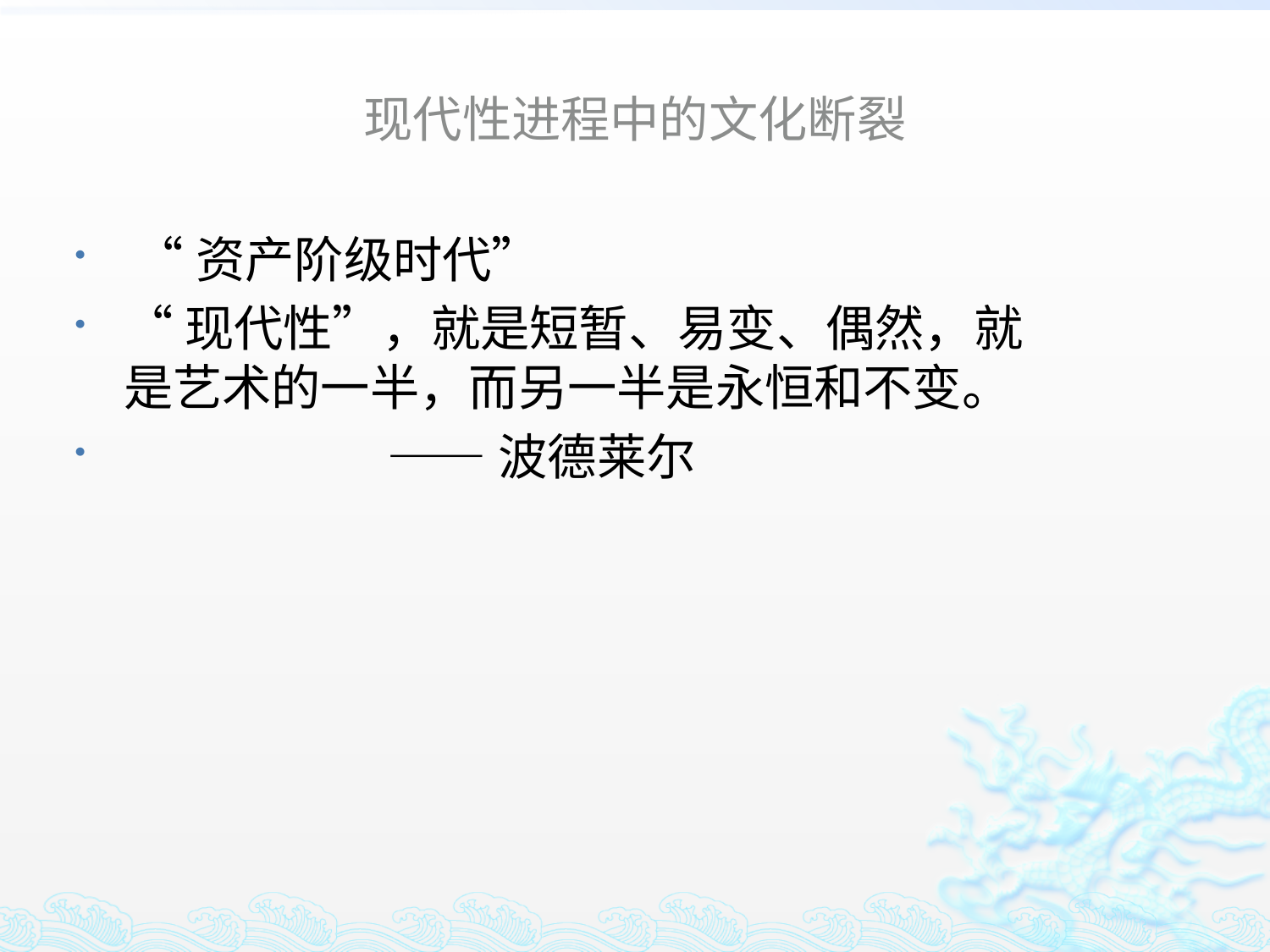

# 现代性进程中的文化断裂
 “资产阶级时代”
“现代性”，就是短暂、易变、偶然，就是艺术的一半，而另一半是永恒和不变。
                        ——波德莱尔